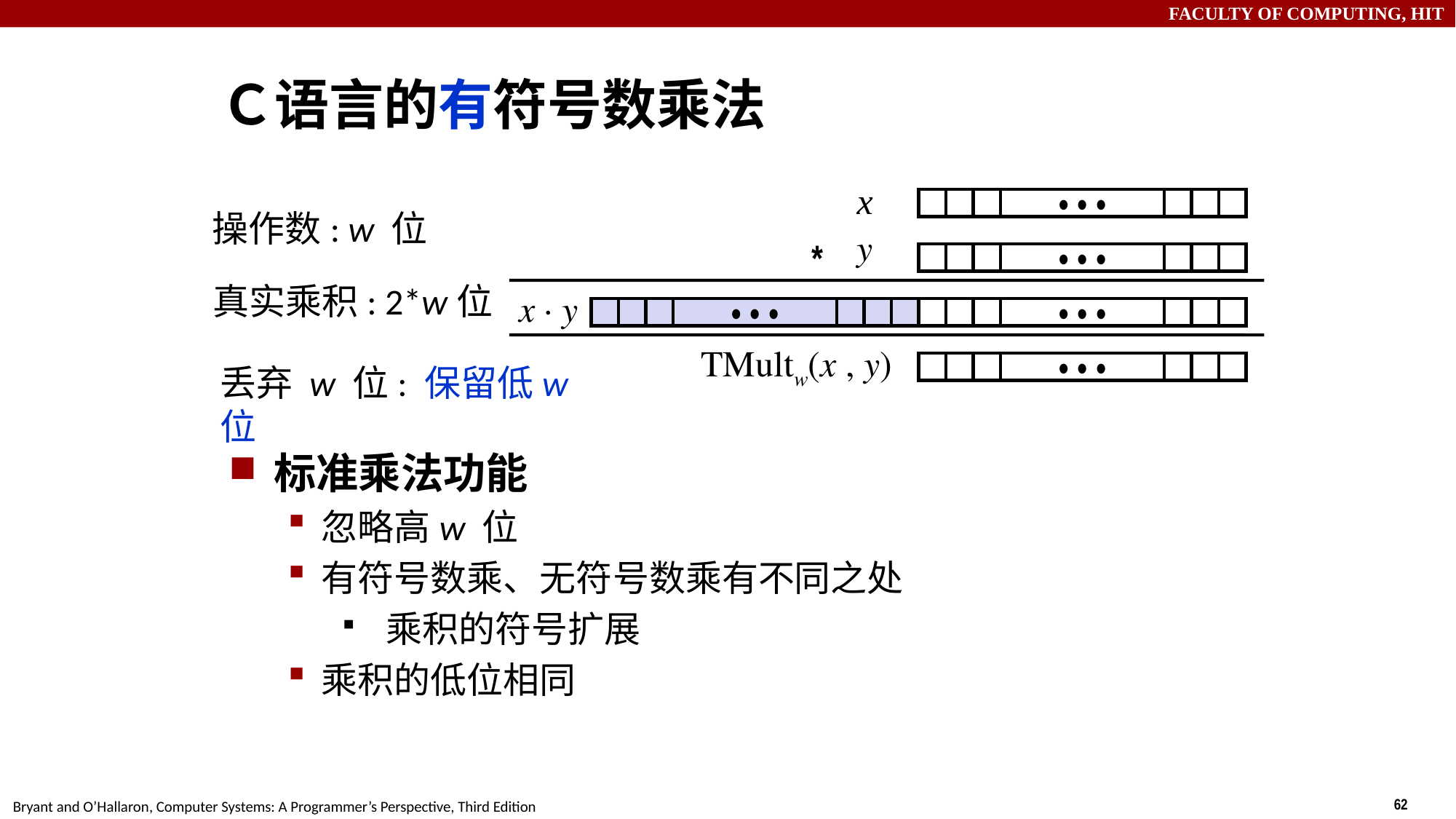

# Ｃ语言的有符号数乘法
x

• • •

操作数: w 位
y
*

• • •

真实乘积: 2*w位

x · y

• • •

• • •

TMultw(x , y)

• • •

丢弃 w 位: 保留低w 位
标准乘法功能
忽略高w 位
有符号数乘、无符号数乘有不同之处
 乘积的符号扩展
乘积的低位相同